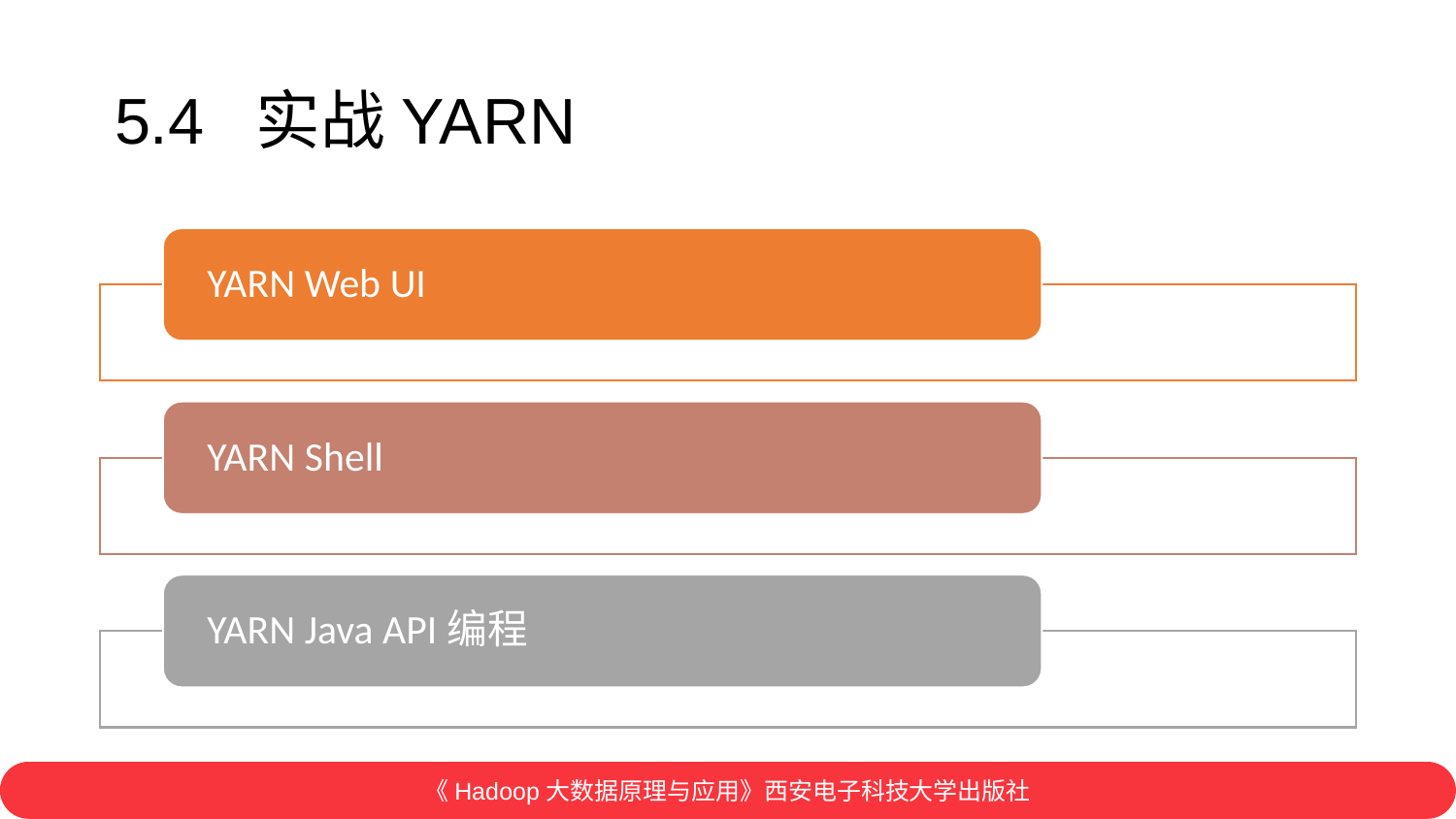

# 5.4  实战YARN
YARN Web UI
YARN Shell
YARN Java API编程